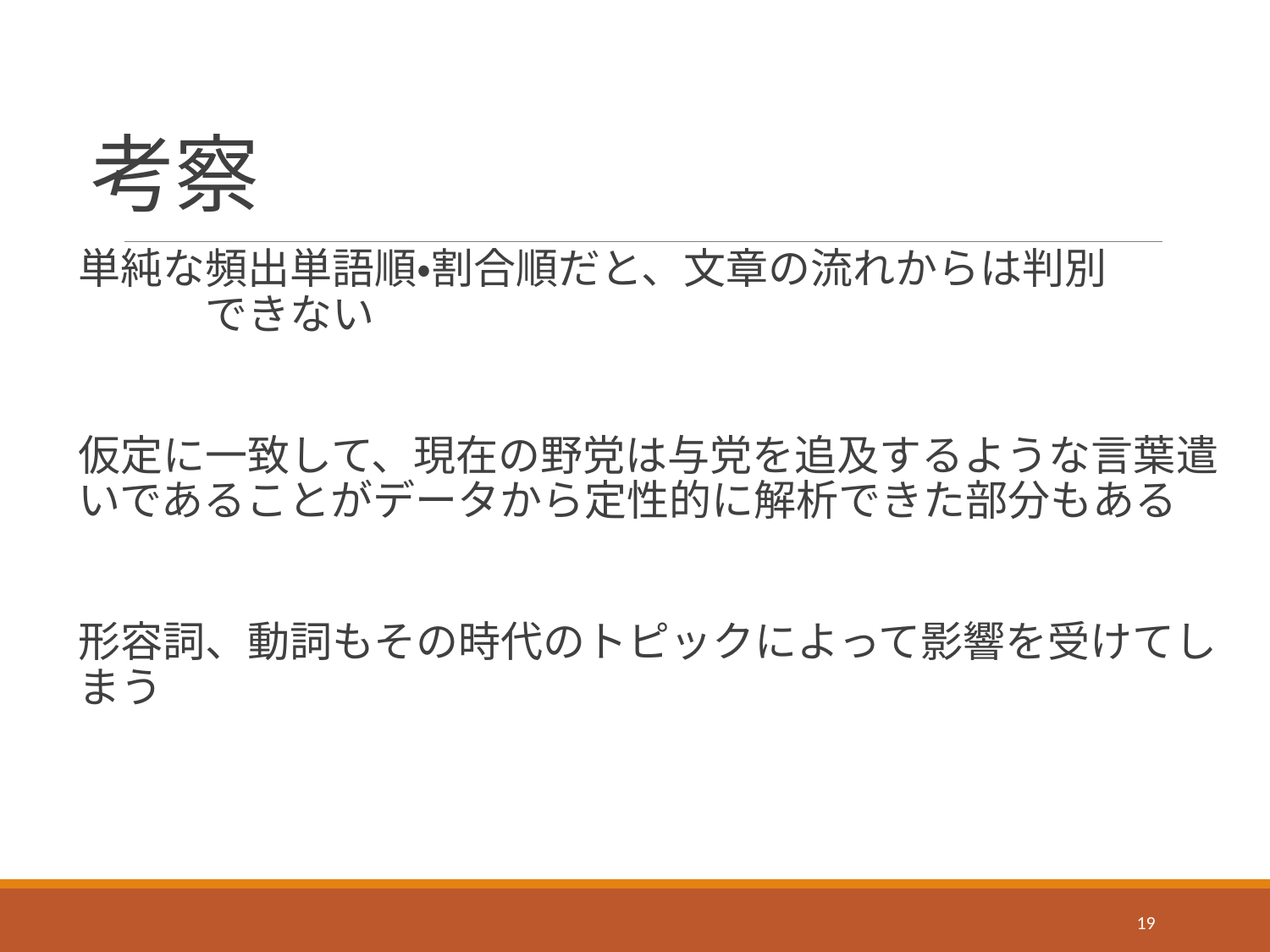

# 考察
単純な頻出単語順・割合順だと、文章の流れからは判別　　　　　できない

仮定に一致して、現在の野党は与党を追及するような言葉遣いであることがデータから定性的に解析できた部分もある

形容詞、動詞もその時代のトピックによって影響を受けてしまう

19